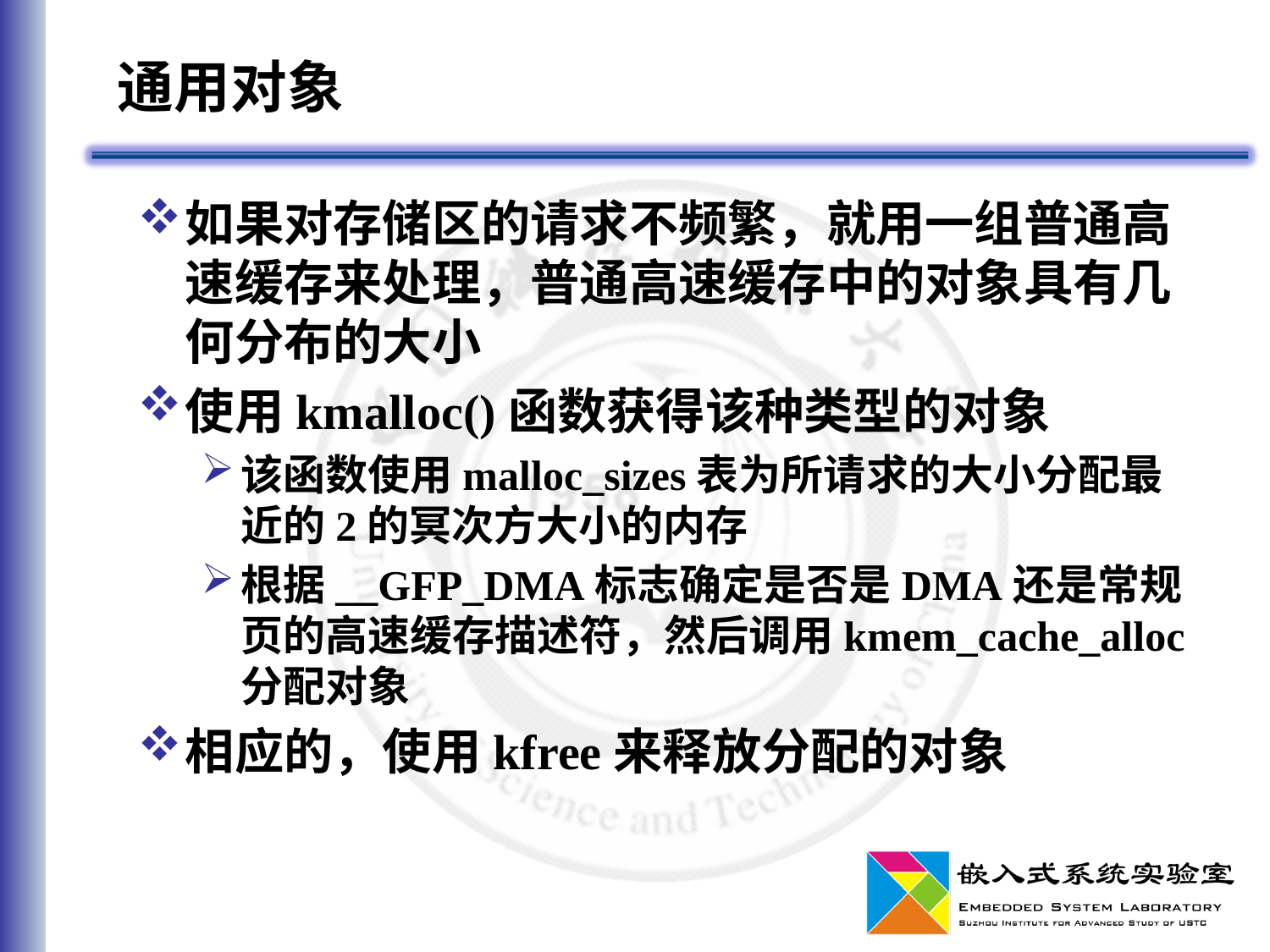

# 通用对象
如果对存储区的请求不频繁，就用一组普通高速缓存来处理，普通高速缓存中的对象具有几何分布的大小
使用kmalloc()函数获得该种类型的对象
该函数使用malloc_sizes表为所请求的大小分配最近的2的冥次方大小的内存
根据__GFP_DMA标志确定是否是DMA还是常规页的高速缓存描述符，然后调用kmem_cache_alloc分配对象
相应的，使用kfree来释放分配的对象